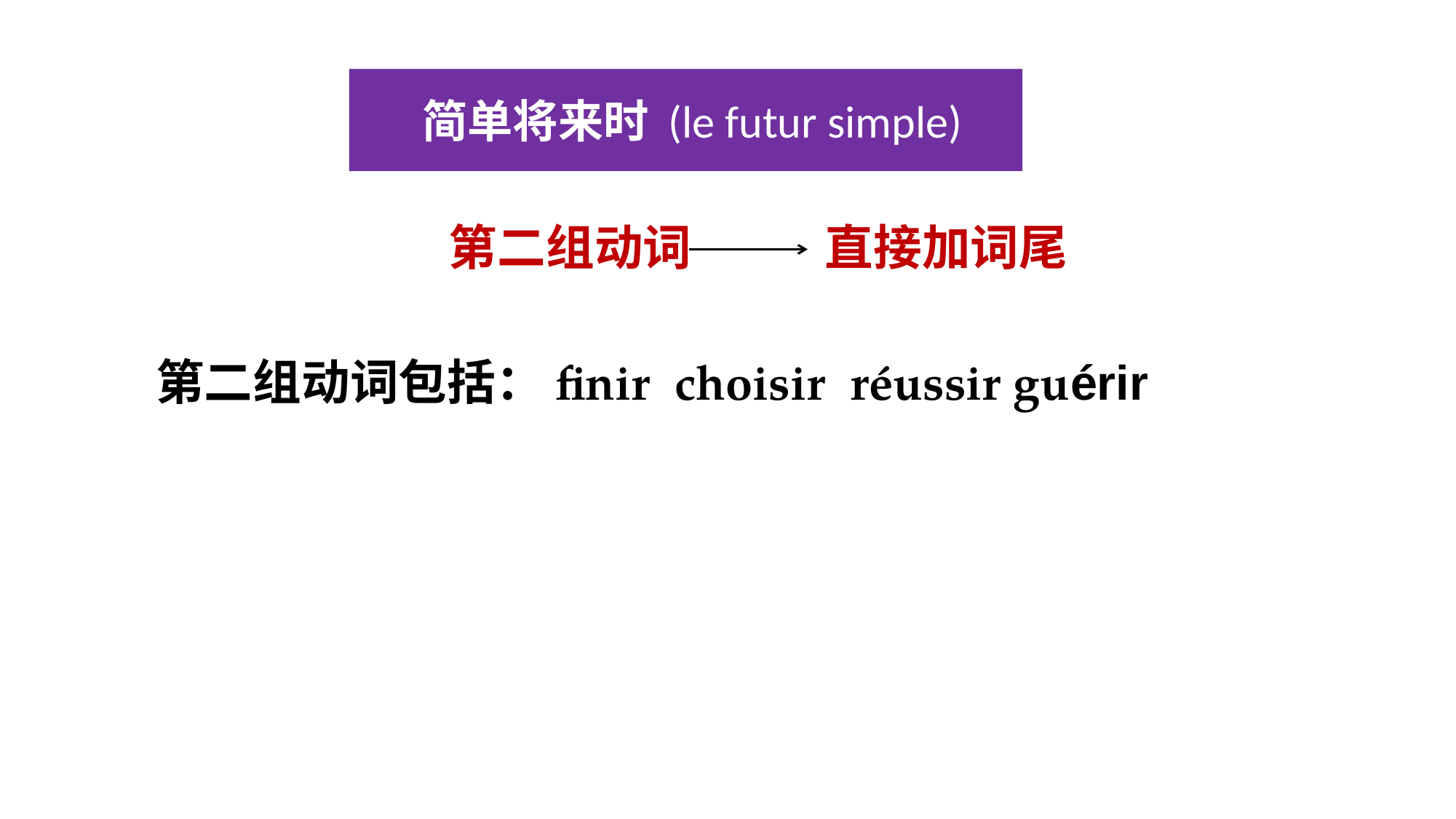

#
 简单将来时 (le futur simple)
                                  第二组动词            直接加词尾

   第二组动词包括：finir  choisir  réussir guérir